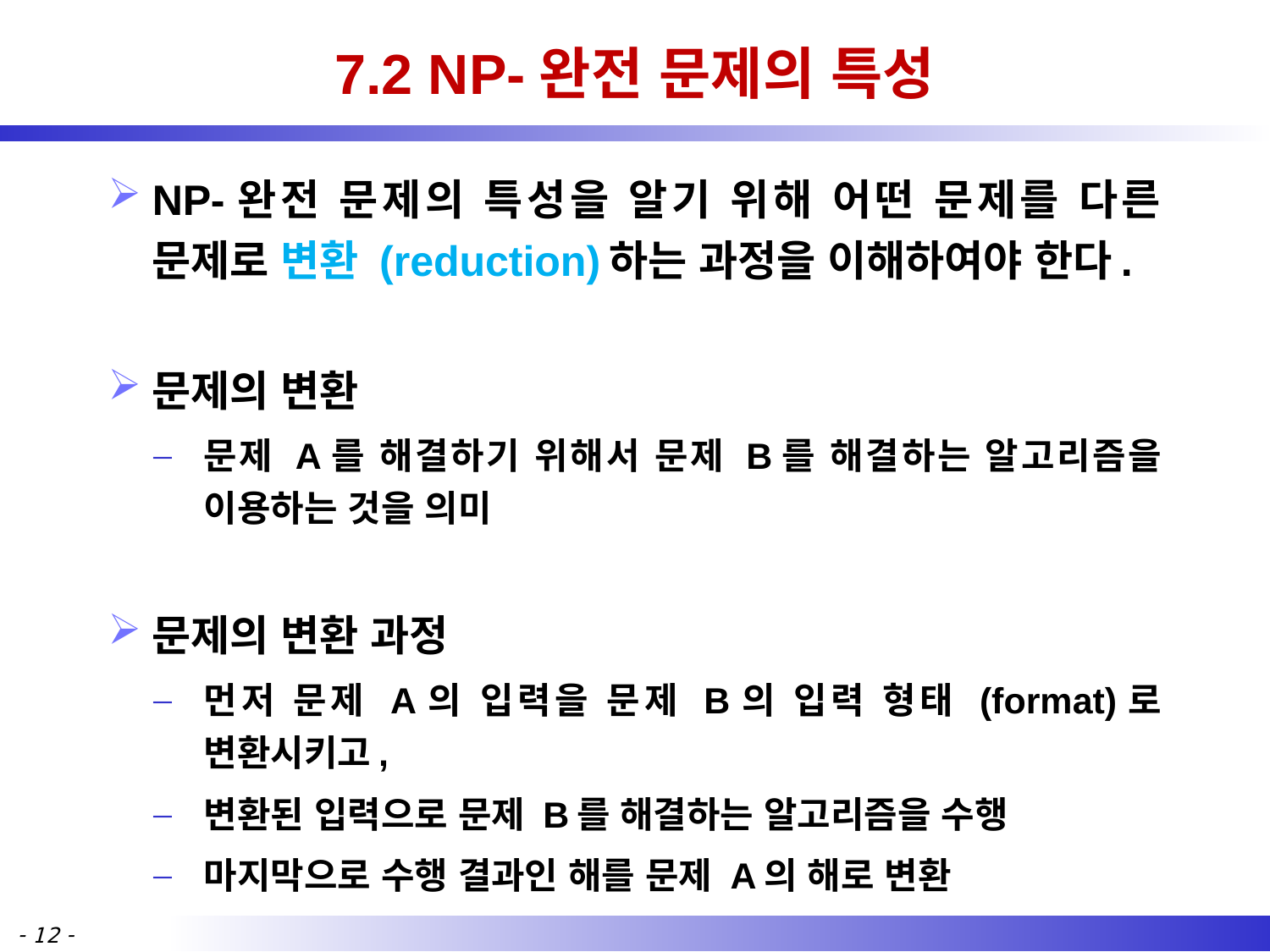

# 7.2 NP-완전 문제의 특성
NP-완전 문제의 특성을 알기 위해 어떤 문제를 다른 문제로 변환 (reduction)하는 과정을 이해하여야 한다.

문제의 변환
문제 A를 해결하기 위해서 문제 B를 해결하는 알고리즘을 이용하는 것을 의미

문제의 변환 과정
먼저 문제 A의 입력을 문제 B의 입력 형태 (format)로 변환시키고,
변환된 입력으로 문제 B를 해결하는 알고리즘을 수행
마지막으로 수행 결과인 해를 문제 A의 해로 변환
- 12 -